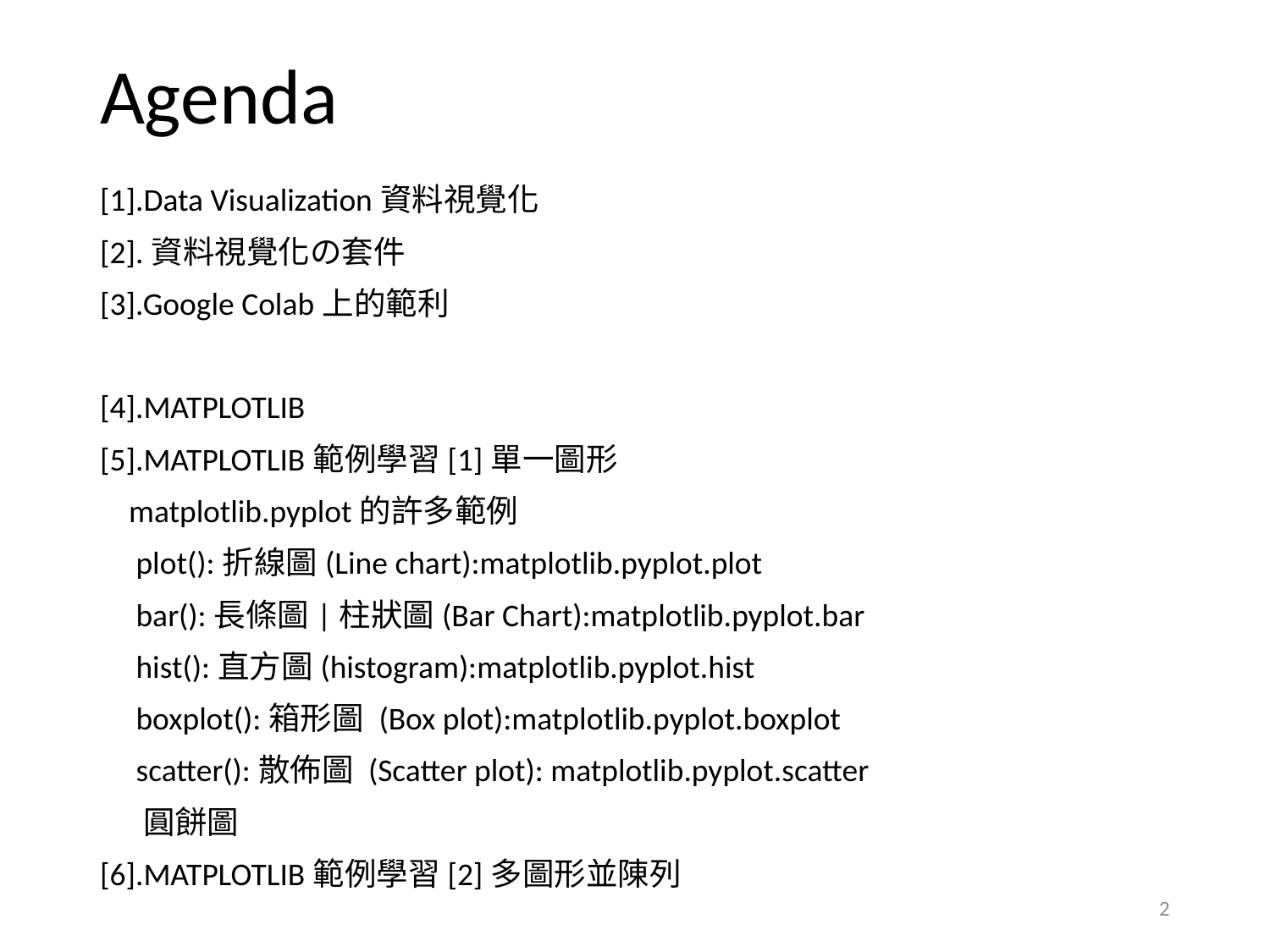

# Agenda
[1].Data Visualization資料視覺化
[2].資料視覺化の套件
[3].Google Colab上的範利

[4].MATPLOTLIB
[5].MATPLOTLIB範例學習[1]單一圖形
    matplotlib.pyplot的許多範例
     plot():折線圖(Line chart):matplotlib.pyplot.plot
     bar():長條圖|柱狀圖(Bar Chart):matplotlib.pyplot.bar
     hist():直方圖(histogram):matplotlib.pyplot.hist
     boxplot():箱形圖 (Box plot):matplotlib.pyplot.boxplot
     scatter():散佈圖 (Scatter plot): matplotlib.pyplot.scatter
     圓餅圖
[6].MATPLOTLIB範例學習[2]多圖形並陳列
2